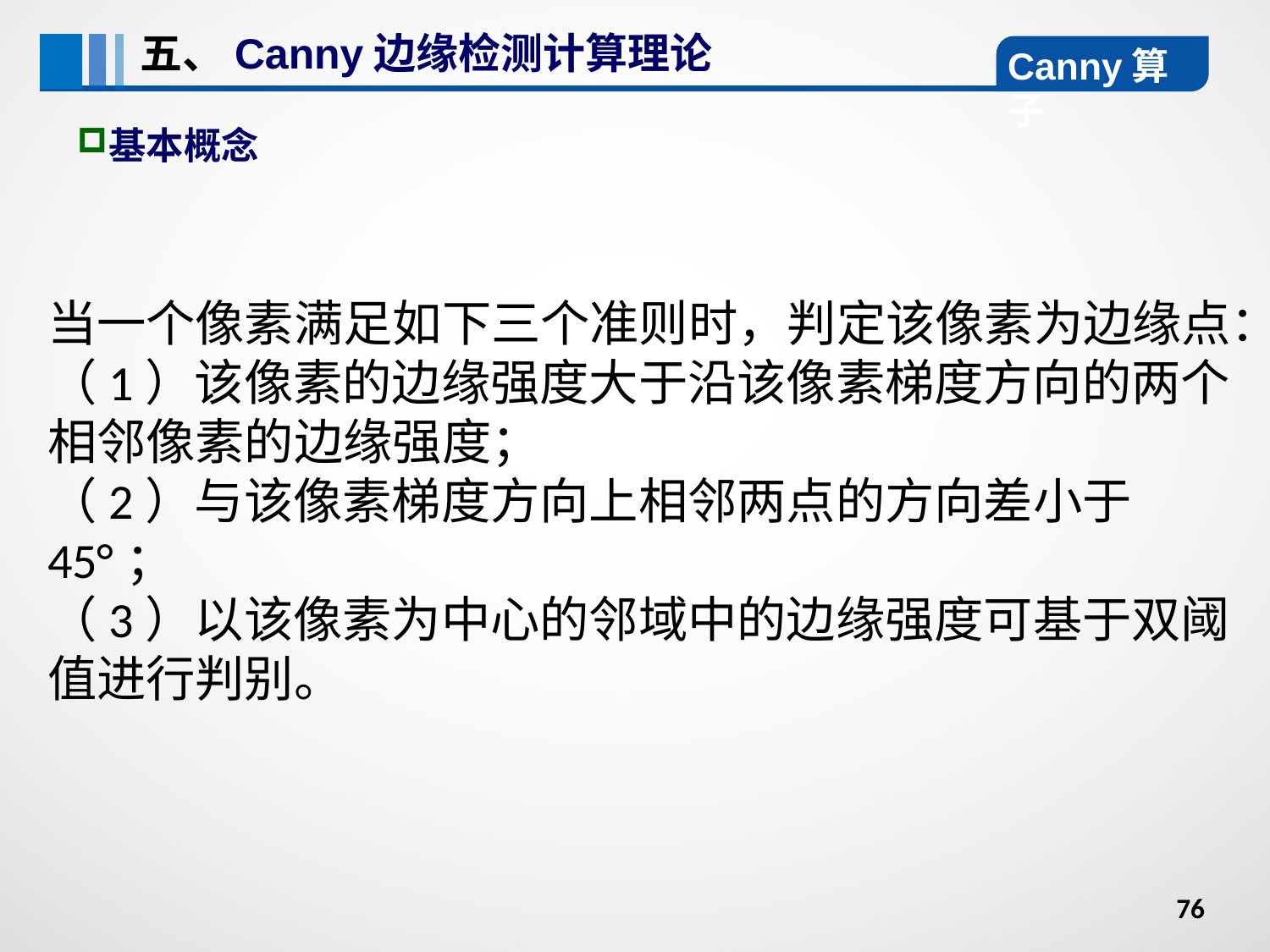

五、Canny边缘检测计算理论
Canny算子
基本概念
当一个像素满足如下三个准则时，判定该像素为边缘点：
（1）该像素的边缘强度大于沿该像素梯度方向的两个相邻像素的边缘强度；
（2）与该像素梯度方向上相邻两点的方向差小于45°；
（3）以该像素为中心的邻域中的边缘强度可基于双阈值进行判别。

76